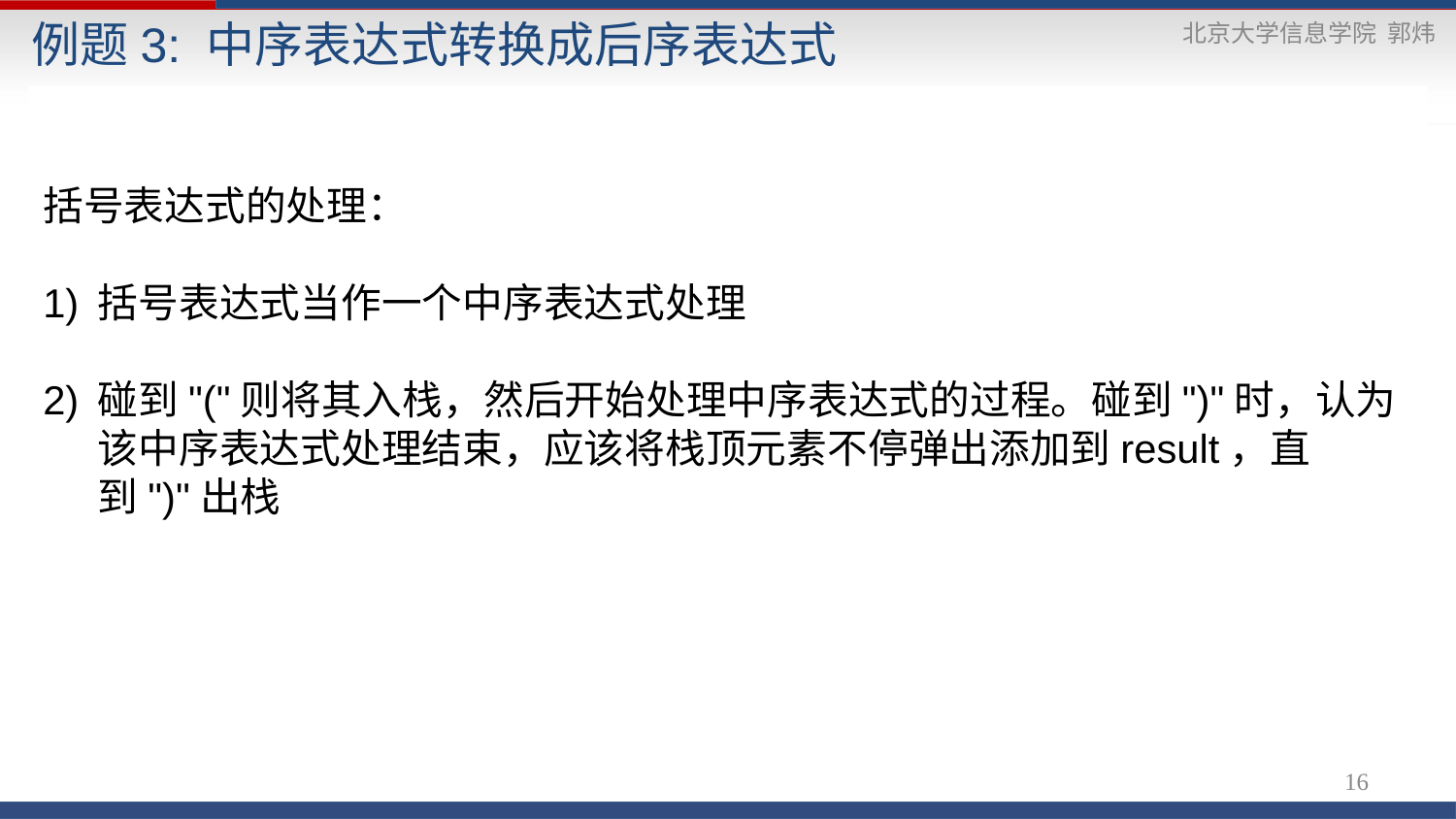

例题3: 中序表达式转换成后序表达式

括号表达式的处理：

括号表达式当作一个中序表达式处理

碰到"("则将其入栈，然后开始处理中序表达式的过程。碰到")"时，认为该中序表达式处理结束，应该将栈顶元素不停弹出添加到result，直到")"出栈
16